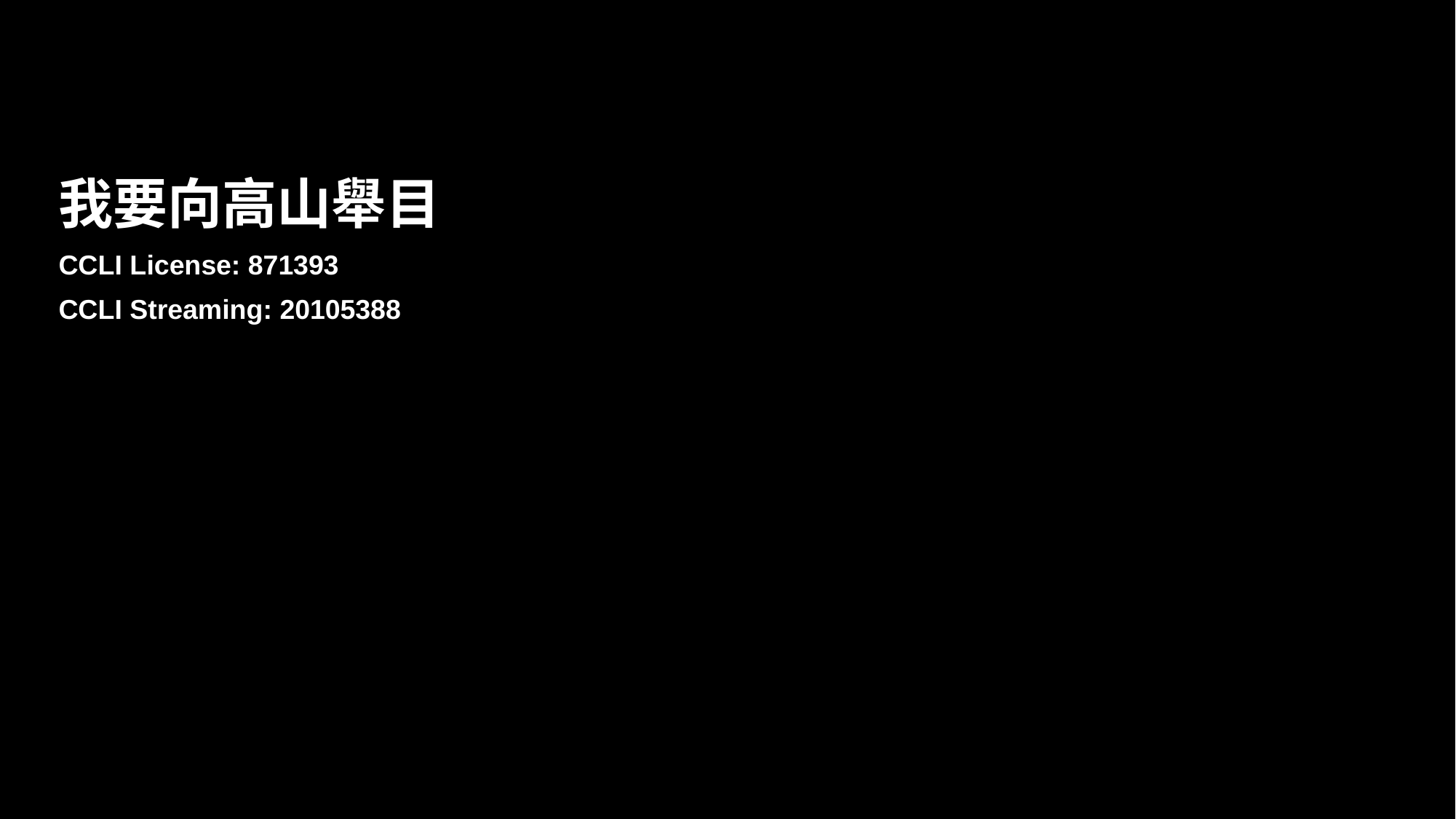

我要向高山舉目
CCLI License: 871393
CCLI Streaming: 20105388